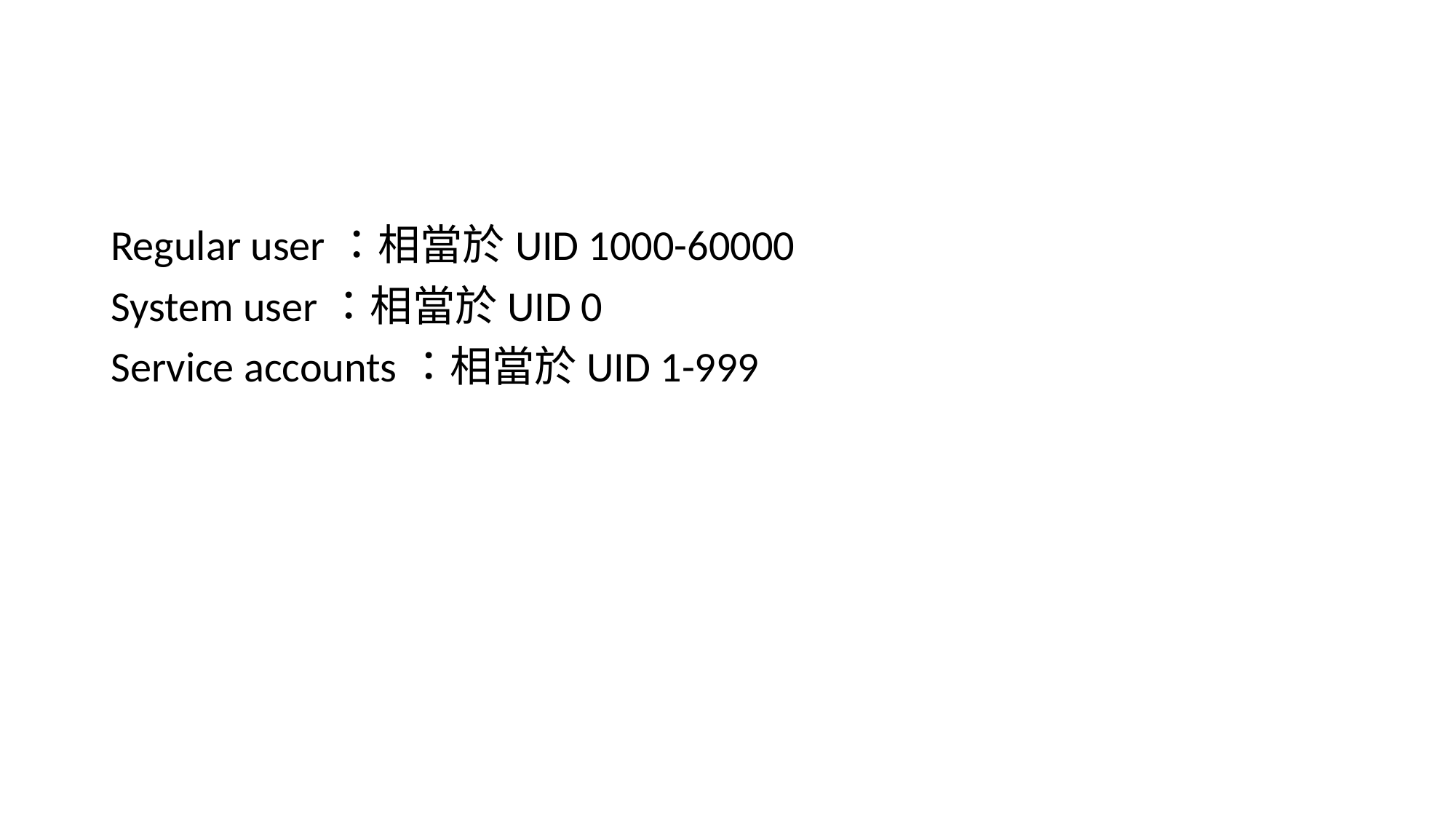

#
Regular user：相當於UID 1000-60000
System user：相當於UID 0
Service accounts：相當於UID 1-999